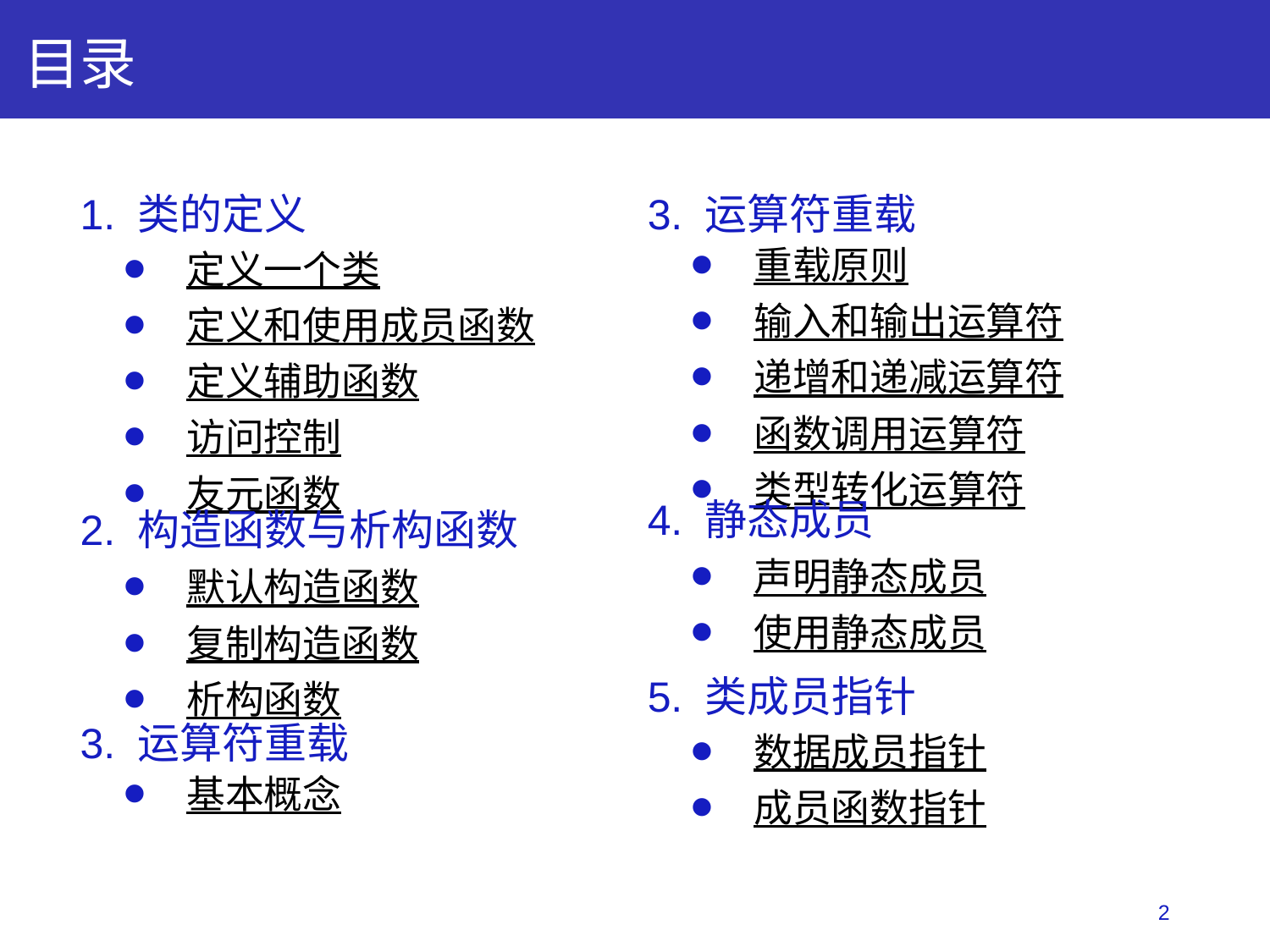

目录
1. 类的定义
定义一个类
定义和使用成员函数
定义辅助函数
访问控制
友元函数
3. 运算符重载
重载原则
输入和输出运算符
递增和递减运算符
函数调用运算符
类型转化运算符
4. 静态成员
声明静态成员
使用静态成员
2. 构造函数与析构函数
默认构造函数
复制构造函数
析构函数
5. 类成员指针
数据成员指针
成员函数指针
3. 运算符重载
基本概念
2